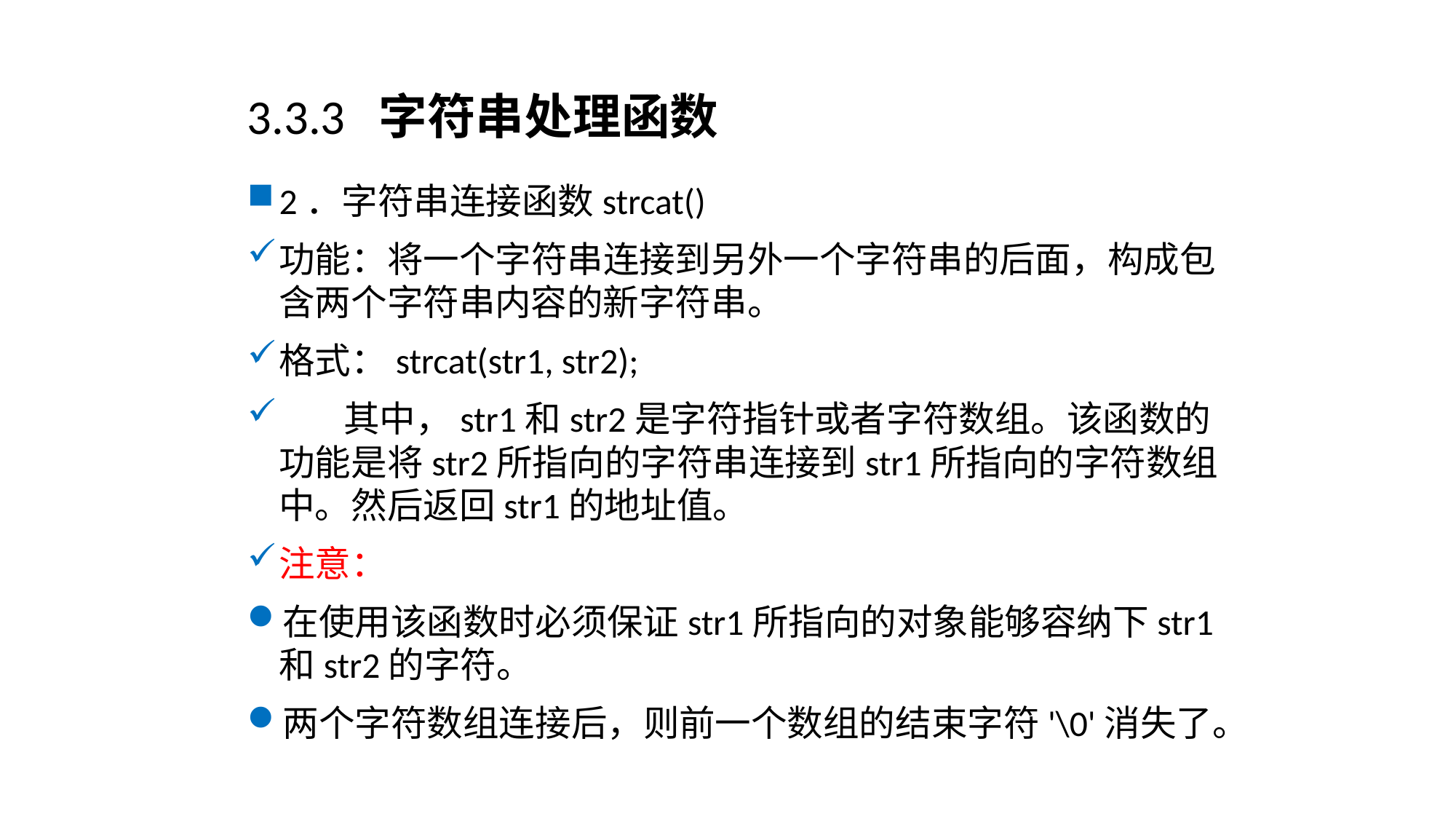

# 3.3.3  字符串处理函数
2．字符串连接函数strcat()
功能：将一个字符串连接到另外一个字符串的后面，构成包含两个字符串内容的新字符串。
格式：strcat(str1, str2);
       其中，str1和str2是字符指针或者字符数组。该函数的功能是将str2所指向的字符串连接到str1所指向的字符数组中。然后返回str1的地址值。
注意：
在使用该函数时必须保证str1所指向的对象能够容纳下str1和str2的字符。
两个字符数组连接后，则前一个数组的结束字符'\0'消失了。